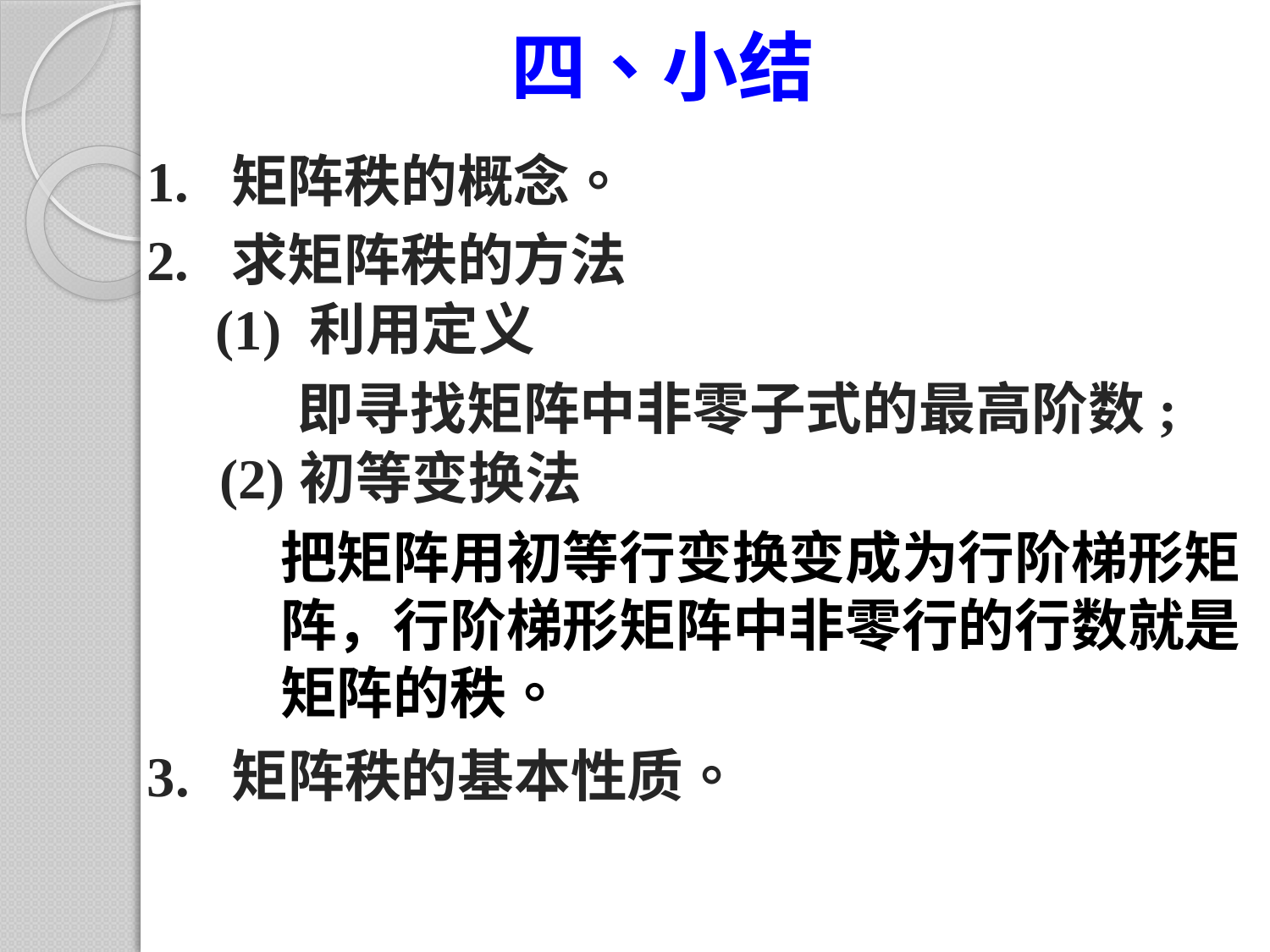

# 四、小结
1.  矩阵秩的概念。
2.  求矩阵秩的方法
(1) 利用定义
即寻找矩阵中非零子式的最高阶数;
(2)初等变换法
把矩阵用初等行变换变成为行阶梯形矩阵，行阶梯形矩阵中非零行的行数就是矩阵的秩。
3.  矩阵秩的基本性质。